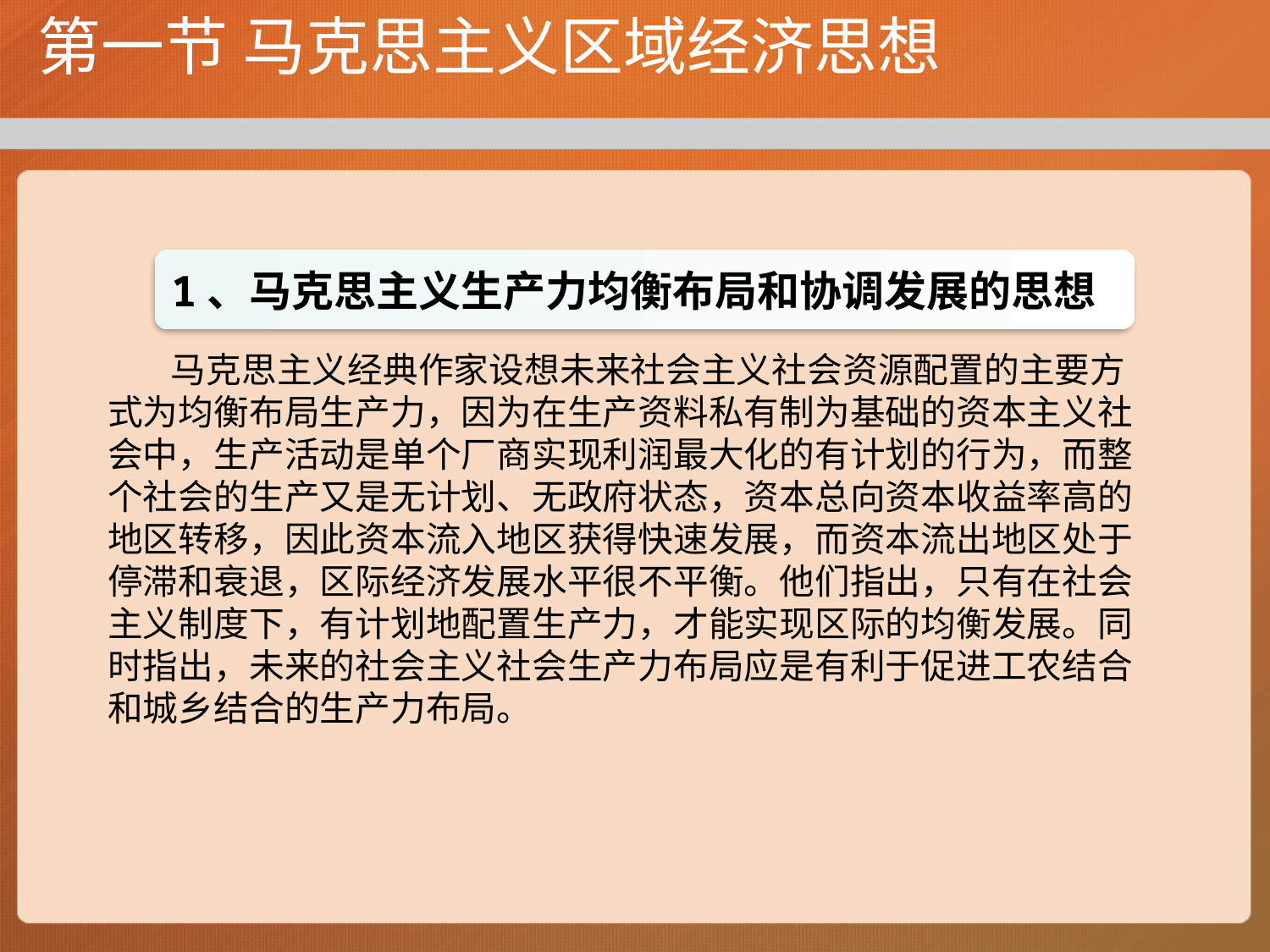

# 第一节 马克思主义区域经济思想

       马克思主义经典作家设想未来社会主义社会资源配置的主要方式为均衡布局生产力，因为在生产资料私有制为基础的资本主义社会中，生产活动是单个厂商实现利润最大化的有计划的行为，而整个社会的生产又是无计划、无政府状态，资本总向资本收益率高的地区转移，因此资本流入地区获得快速发展，而资本流出地区处于停滞和衰退，区际经济发展水平很不平衡。他们指出，只有在社会主义制度下，有计划地配置生产力，才能实现区际的均衡发展。同时指出，未来的社会主义社会生产力布局应是有利于促进工农结合和城乡结合的生产力布局。
1、马克思主义生产力均衡布局和协调发展的思想